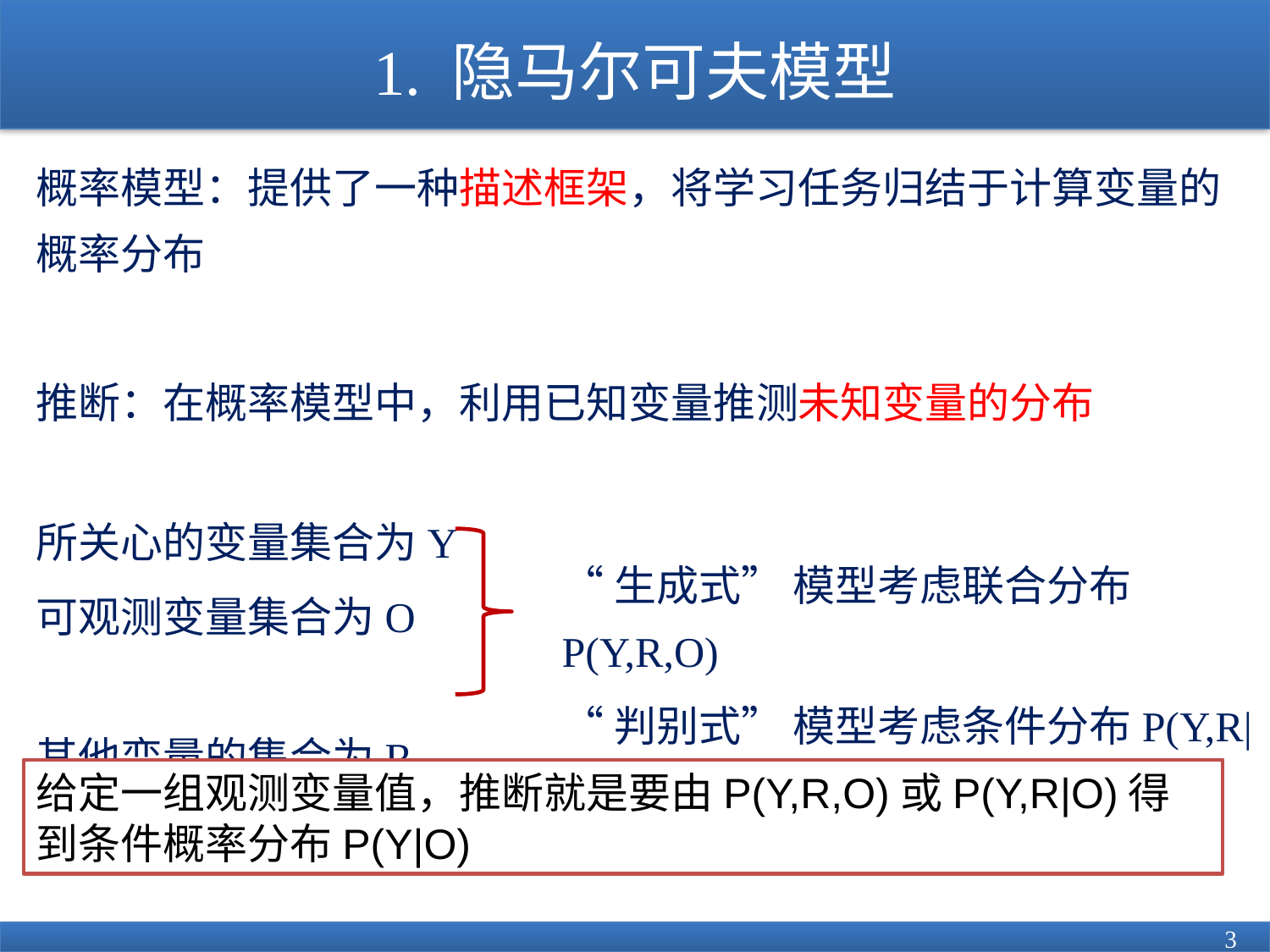

# 1. 隐马尔可夫模型
概率模型：提供了一种描述框架，将学习任务归结于计算变量的概率分布

推断：在概率模型中，利用已知变量推测未知变量的分布

所关心的变量集合为Y
可观测变量集合为O
其他变量的集合为R

“生成式” 模型考虑联合分布P(Y,R,O)
“判别式” 模型考虑条件分布P(Y,R|O)
给定一组观测变量值，推断就是要由P(Y,R,O)或P(Y,R|O)得到条件概率分布P(Y|O)
3